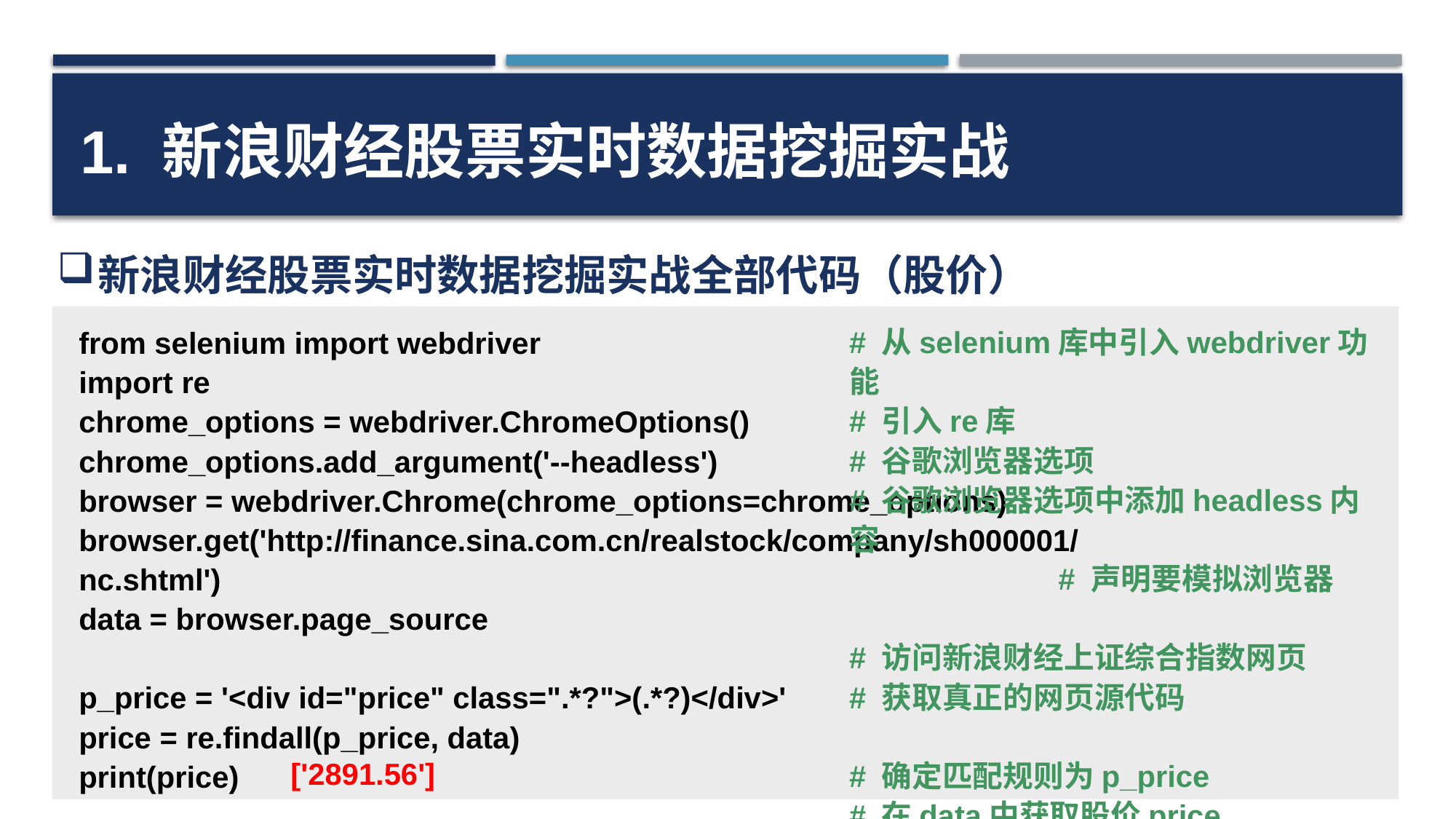

1. 新浪财经股票实时数据挖掘实战
新浪财经股票实时数据挖掘实战全部代码（股价）

# 从selenium库中引入webdriver功能
# 引入re库
# 谷歌浏览器选项
# 谷歌浏览器选项中添加headless内容
                         # 声明要模拟浏览器

# 访问新浪财经上证综合指数网页
# 获取真正的网页源代码

# 确定匹配规则为p_price
# 在data中获取股价price
# 输出price
from selenium import webdriver
import re
chrome_options = webdriver.ChromeOptions()
chrome_options.add_argument('--headless')
browser = webdriver.Chrome(chrome_options=chrome_options)
browser.get('http://finance.sina.com.cn/realstock/company/sh000001/nc.shtml')
data = browser.page_source

p_price = '<div id="price" class=".*?">(.*?)</div>'
price = re.findall(p_price, data)
print(price)
8
['2891.56']